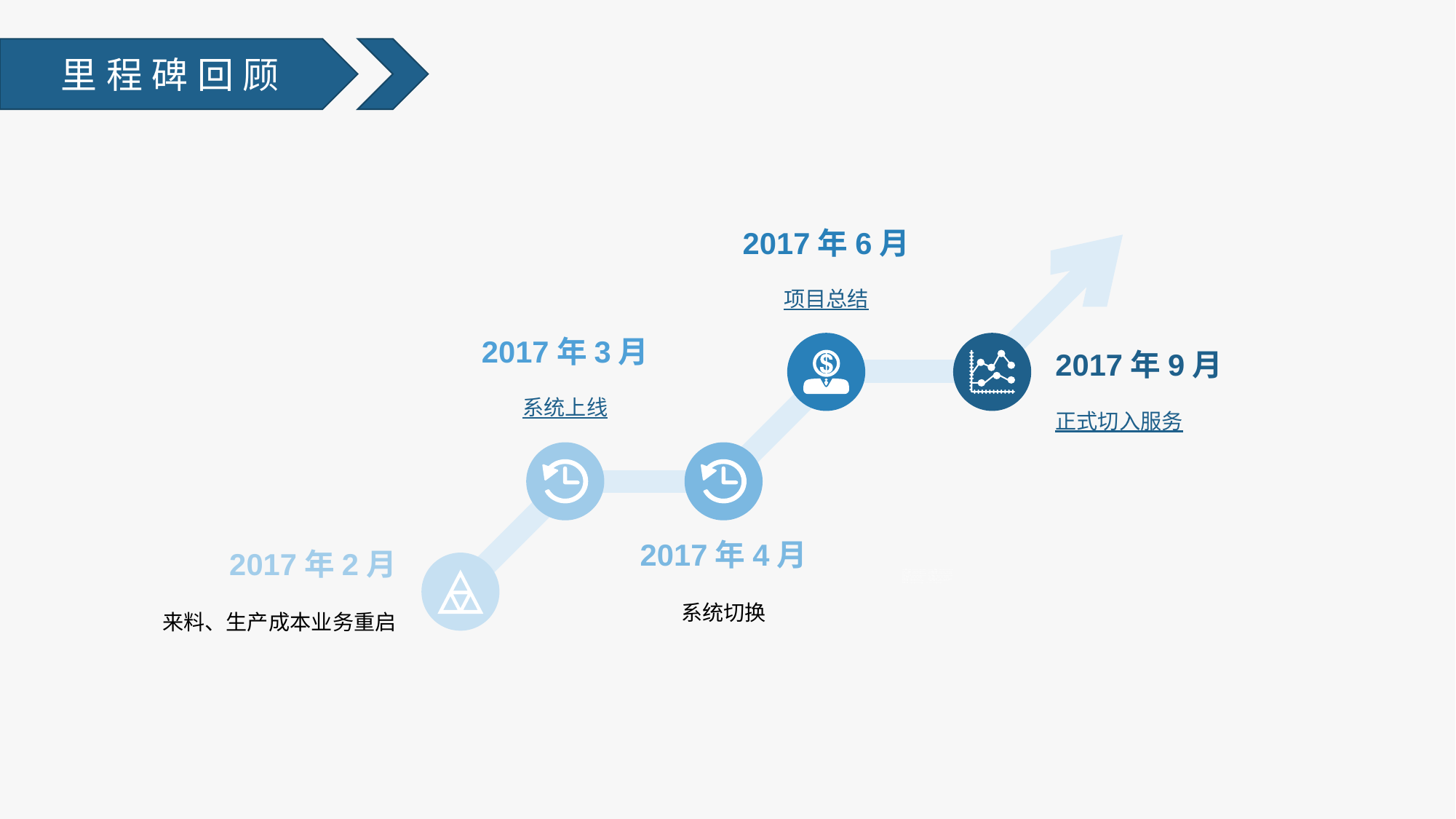

里程碑回顾

2017年6月
项目总结
2017年3月
系统上线

2017年9月
正式切入服务

2017年4月
系统切换
2017年2月
来料、生产成本业务重启